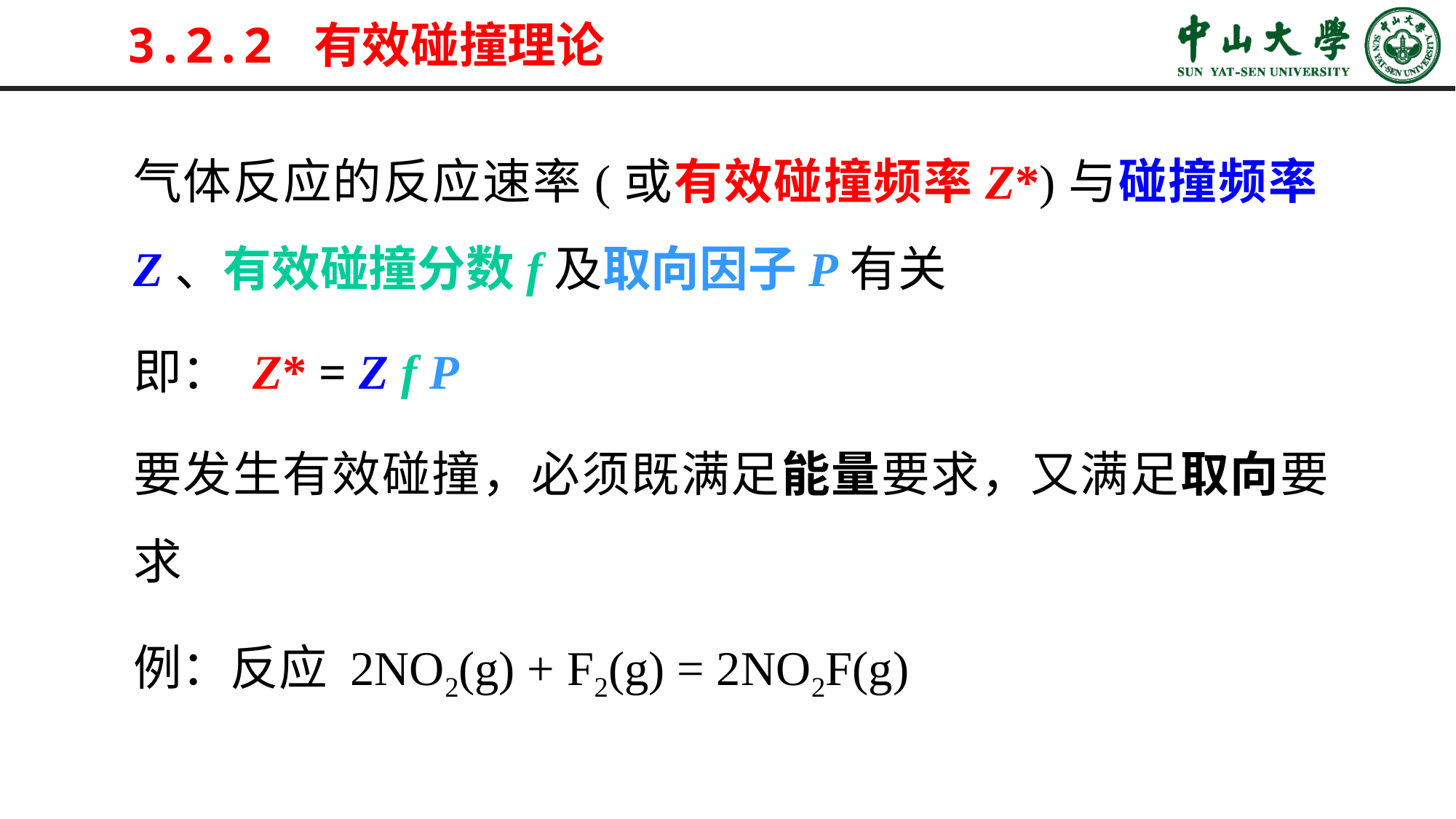

# 3.2.2 有效碰撞理论
气体反应的反应速率(或有效碰撞频率Z*)与碰撞频率Z、有效碰撞分数f及取向因子P有关
即： Z* = Z f P
要发生有效碰撞，必须既满足能量要求，又满足取向要求
例：反应 2NO2(g) + F2(g) = 2NO2F(g)